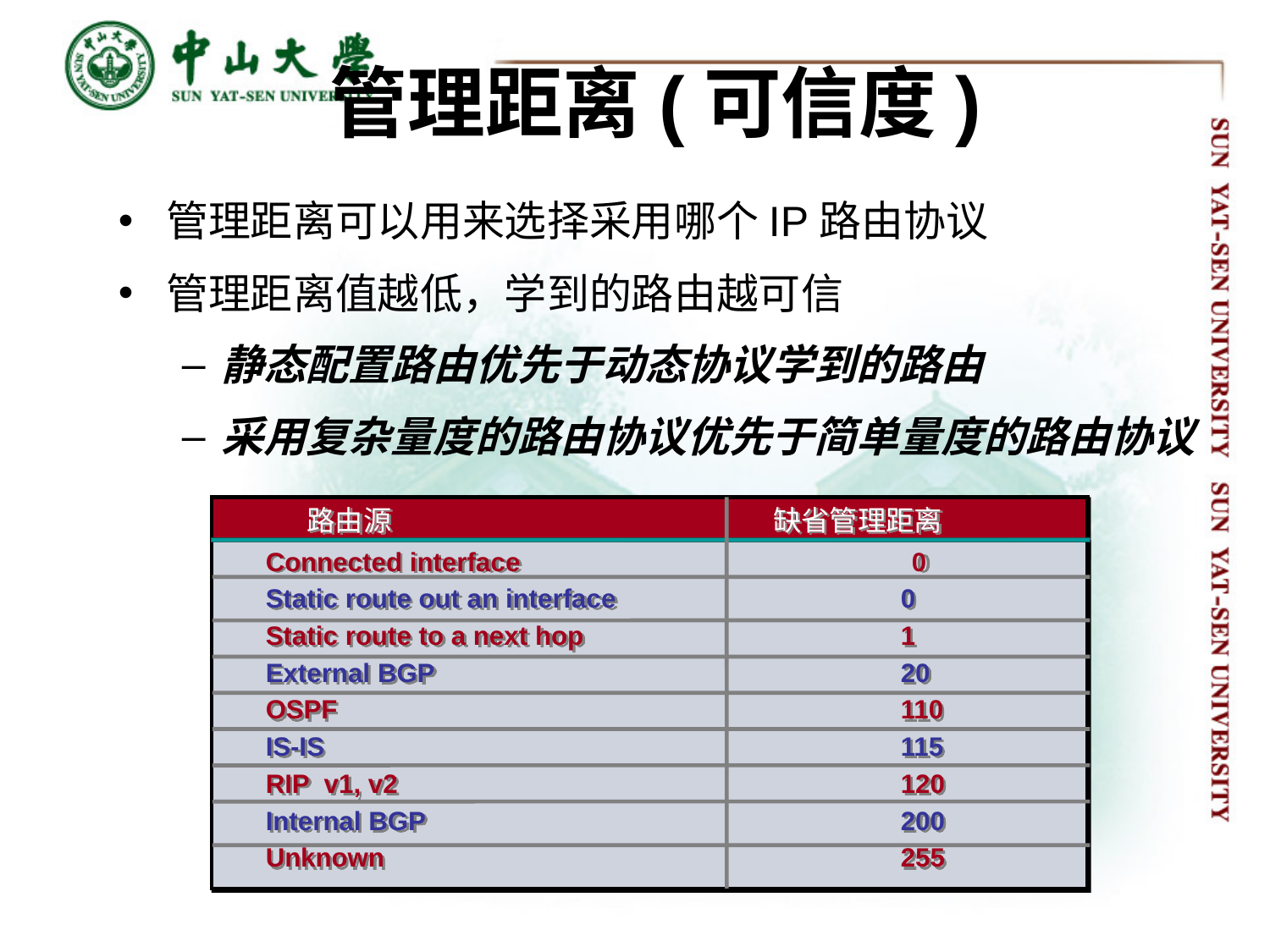

管理距离(可信度)
管理距离可以用来选择采用哪个IP路由协议
管理距离值越低，学到的路由越可信
静态配置路由优先于动态协议学到的路由
采用复杂量度的路由协议优先于简单量度的路由协议

路由源
缺省管理距离
Connected interface                                                     0
Static route out an interface		0
Static route to a next hop		1
External BGP		20
OSPF		110
IS-IS 		115
RIP  v1, v2		120
Internal BGP		200
Unknown		255